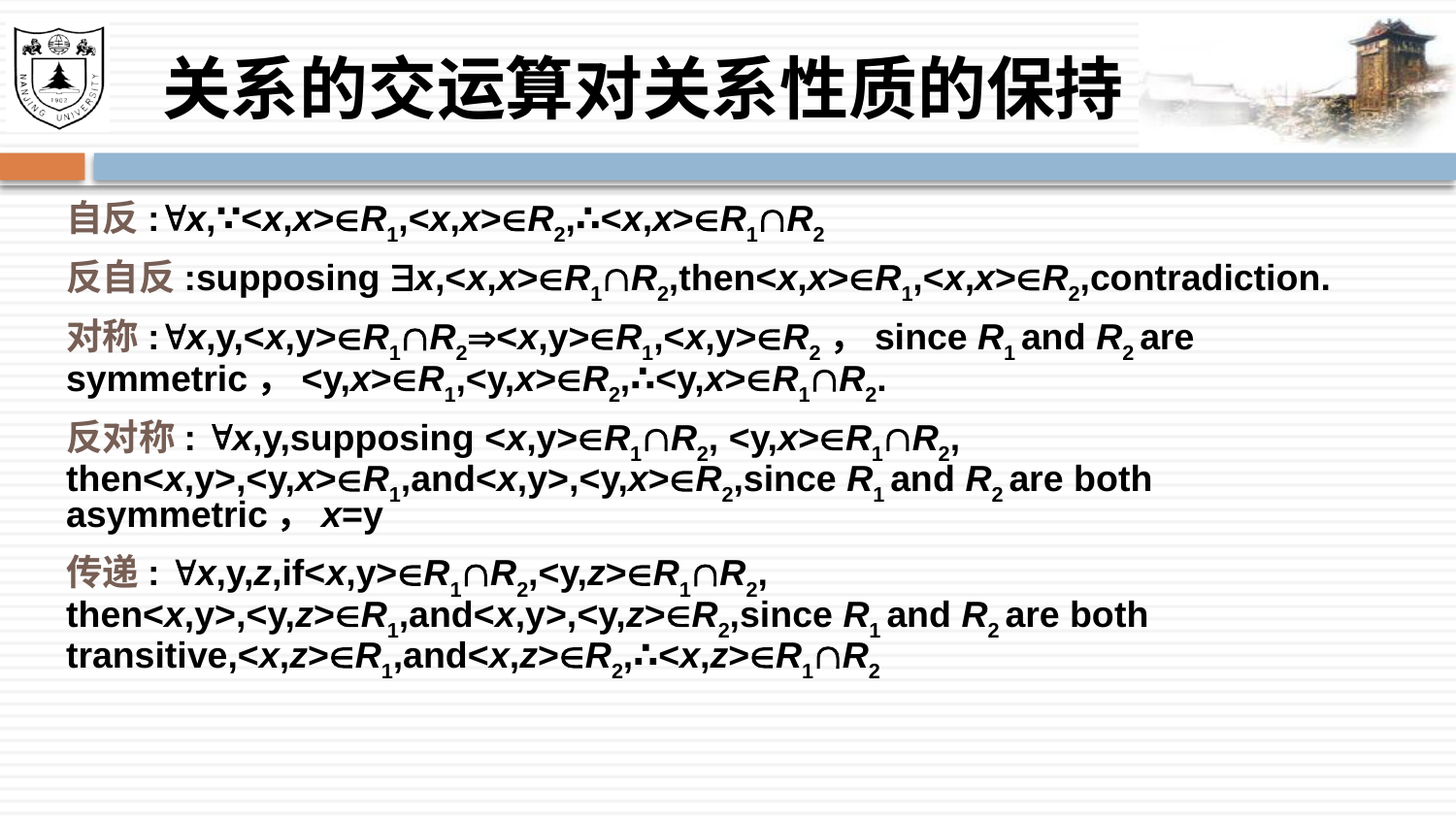

# 关系的交运算对关系性质的保持
自反:∀x,∵<x,x>∈R1,<x,x>∈R2,∴<x,x>∈R1∩R2
反自反:supposing ∃x,<x,x>∈R1∩R2,then<x,x>∈R1,<x,x>∈R2,contradiction.
对称:∀x,y,<x,y>∈R1∩R2⇒<x,y>∈R1,<x,y>∈R2，since R1 and R2 are symmetric，<y,x>∈R1,<y,x>∈R2,∴<y,x>∈R1∩R2.
反对称: ∀x,y,supposing <x,y>∈R1∩R2, <y,x>∈R1∩R2, then<x,y>,<y,x>∈R1,and<x,y>,<y,x>∈R2,since R1 and R2 are both asymmetric，x=y
传递: ∀x,y,z,if<x,y>∈R1∩R2,<y,z>∈R1∩R2, then<x,y>,<y,z>∈R1,and<x,y>,<y,z>∈R2,since R1 and R2 are both transitive,<x,z>∈R1,and<x,z>∈R2,∴<x,z>∈R1∩R2